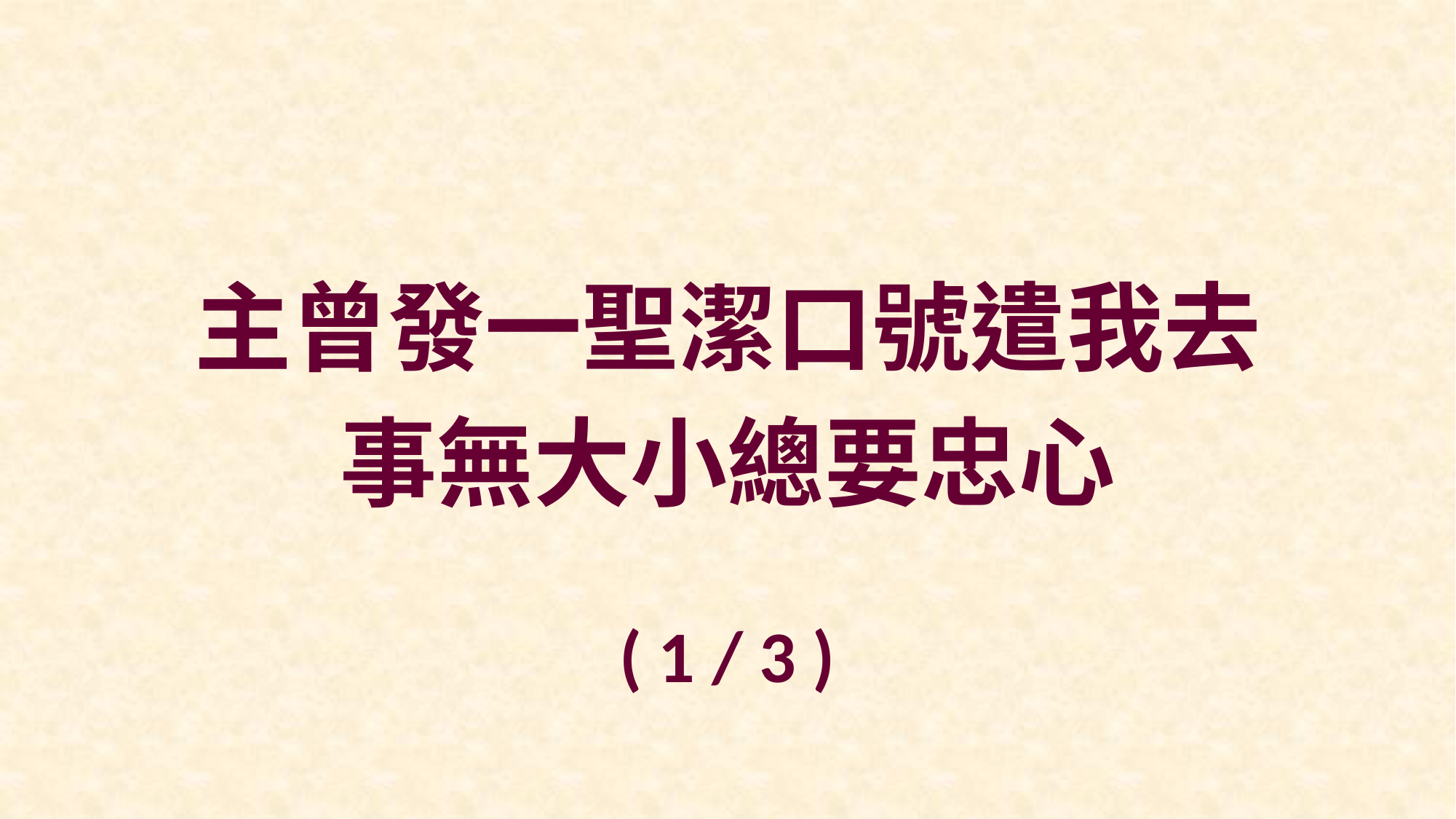

主曾發一聖潔口號遣我去
事無大小總要忠心
( 1 / 3 )